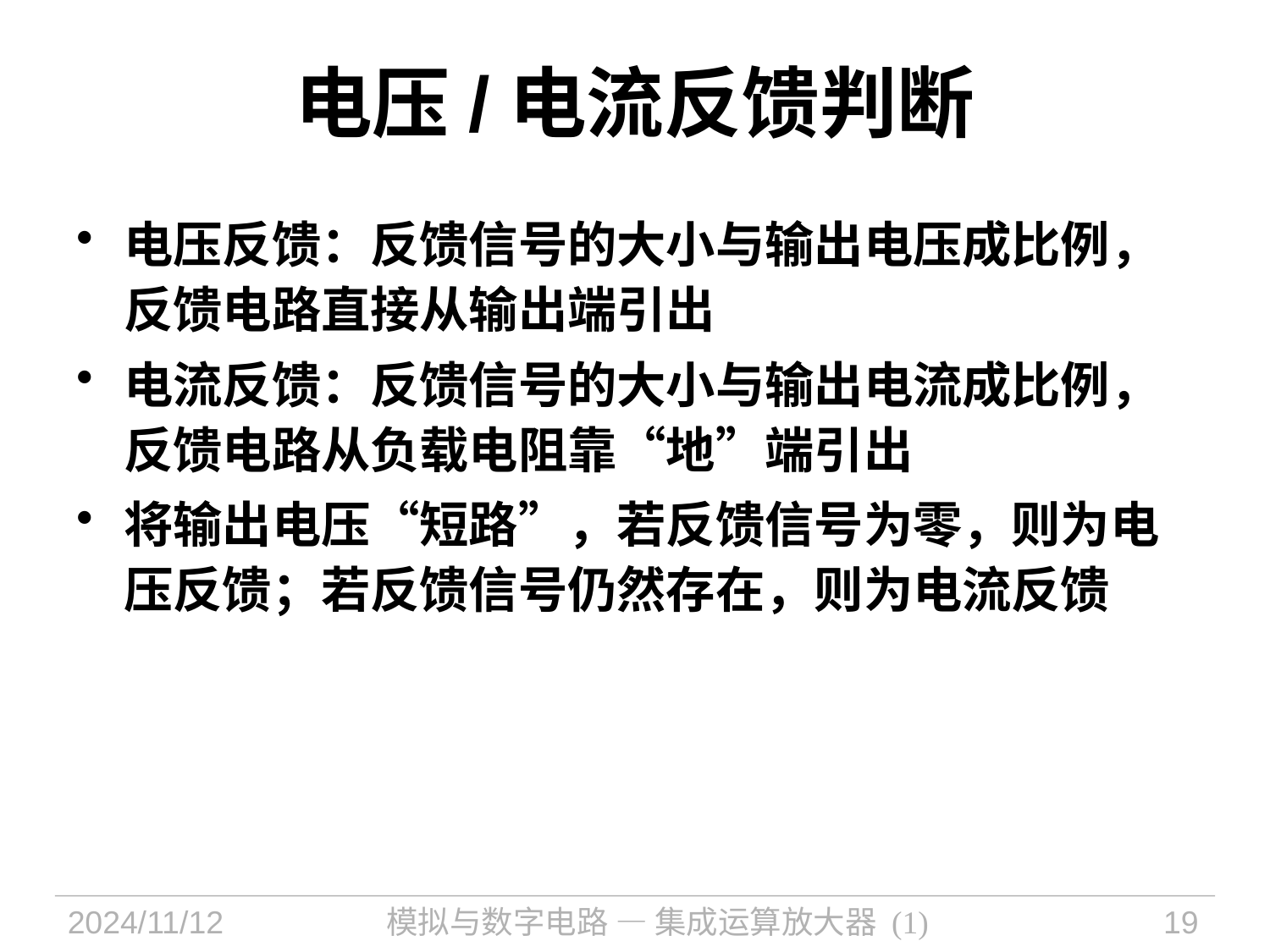

# 电压/电流反馈判断
电压反馈：反馈信号的大小与输出电压成比例，反馈电路直接从输出端引出
电流反馈：反馈信号的大小与输出电流成比例，反馈电路从负载电阻靠“地”端引出
将输出电压“短路”，若反馈信号为零，则为电压反馈；若反馈信号仍然存在，则为电流反馈
2024/11/12
模拟与数字电路 — 集成运算放大器 (1)
19